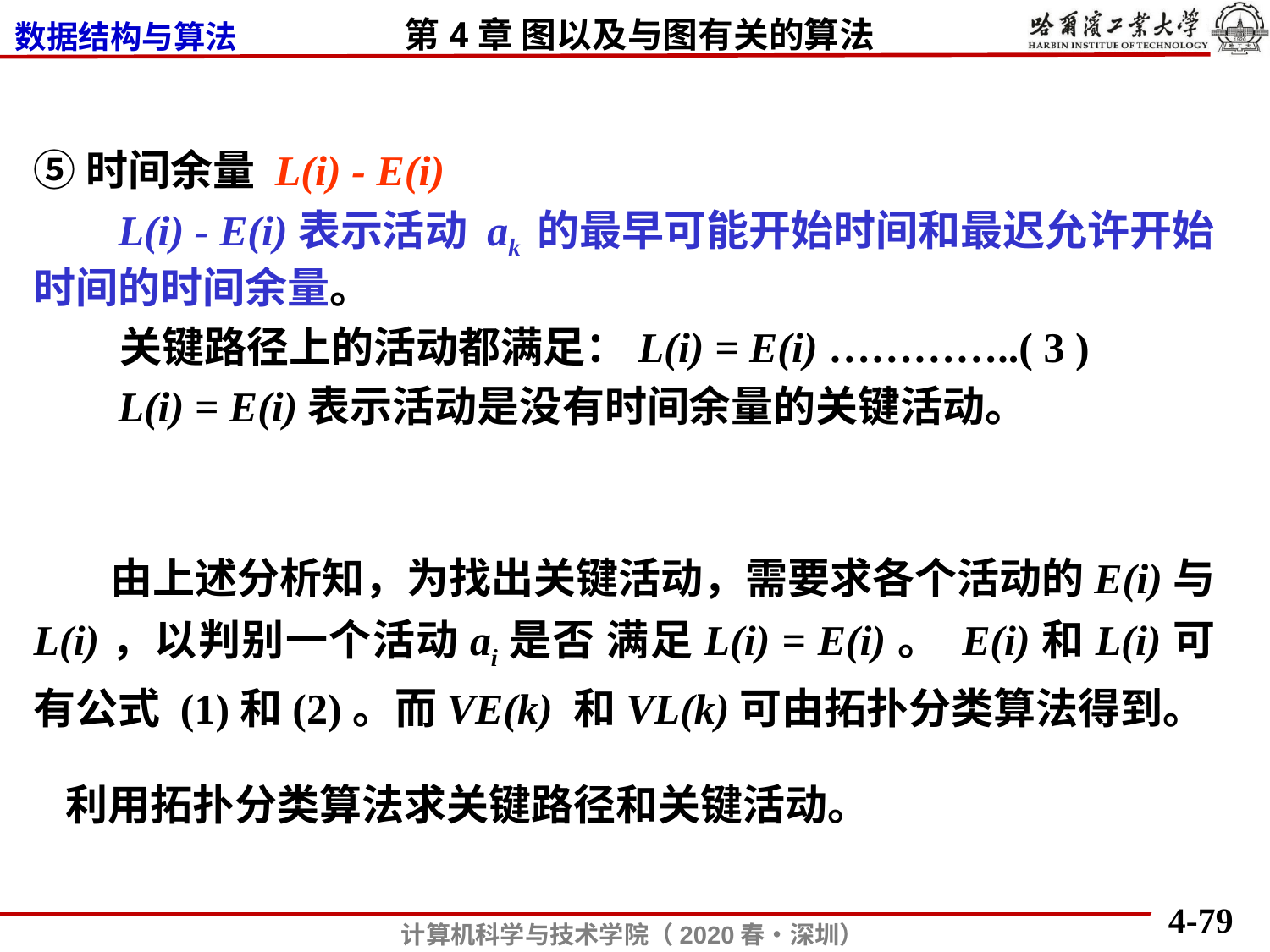

⑤时间余量 L(i) - E(i)
        L(i) - E(i)表示活动 ak 的最早可能开始时间和最迟允许开始时间的时间余量。
        关键路径上的活动都满足：L(i) = E(i) …………..( 3 )
        L(i) = E(i)表示活动是没有时间余量的关键活动。
       由上述分析知，为找出关键活动，需要求各个活动的E(i)与 L(i)，以判别一个活动ai是否 满足L(i) = E(i)。 E(i)和L(i)可有公式 (1)和(2)。而VE(k) 和VL(k)可由拓扑分类算法得到。
利用拓扑分类算法求关键路径和关键活动。